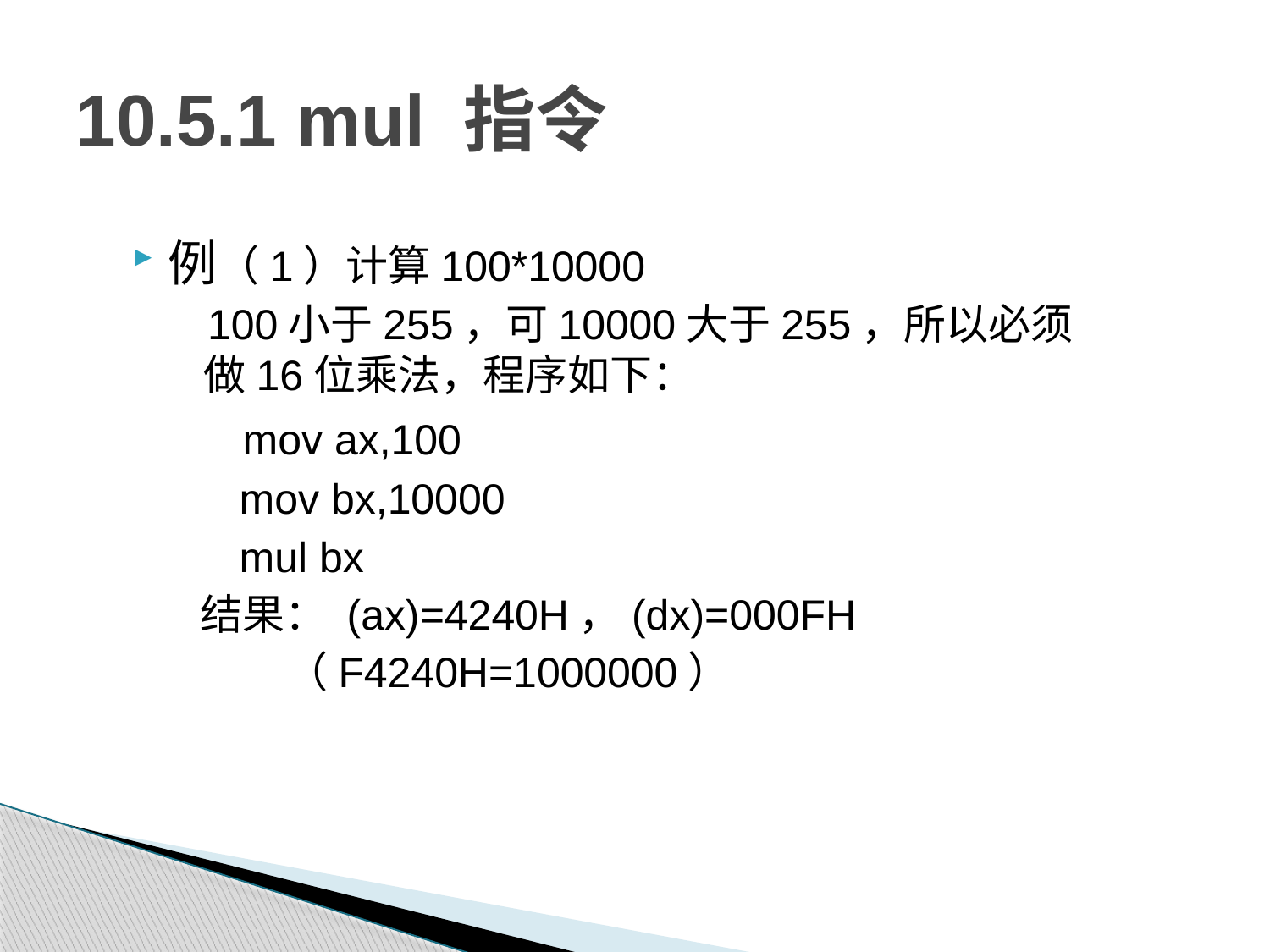

# 10.5.1 mul 指令
例（1）计算100*10000
   100小于255，可10000大于255，所以必须做16位乘法，程序如下：
        mov ax,100
         mov bx,10000
         mul bx
      结果： (ax)=4240H，(dx)=000FH
               （F4240H=1000000）